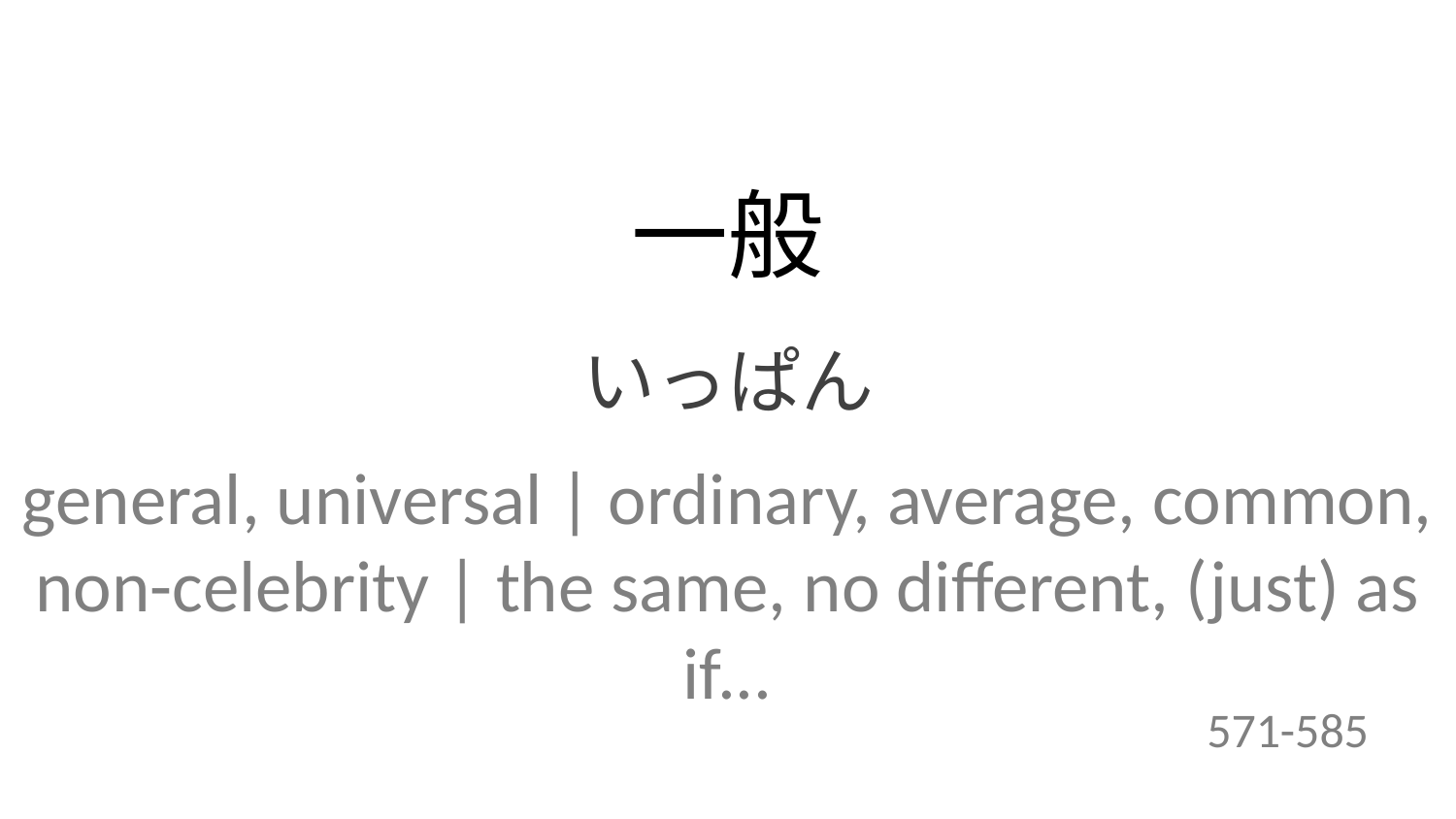

一般

いっぱん
general, universal | ordinary, average, common, non-celebrity | the same, no different, (just) as if...
571-585